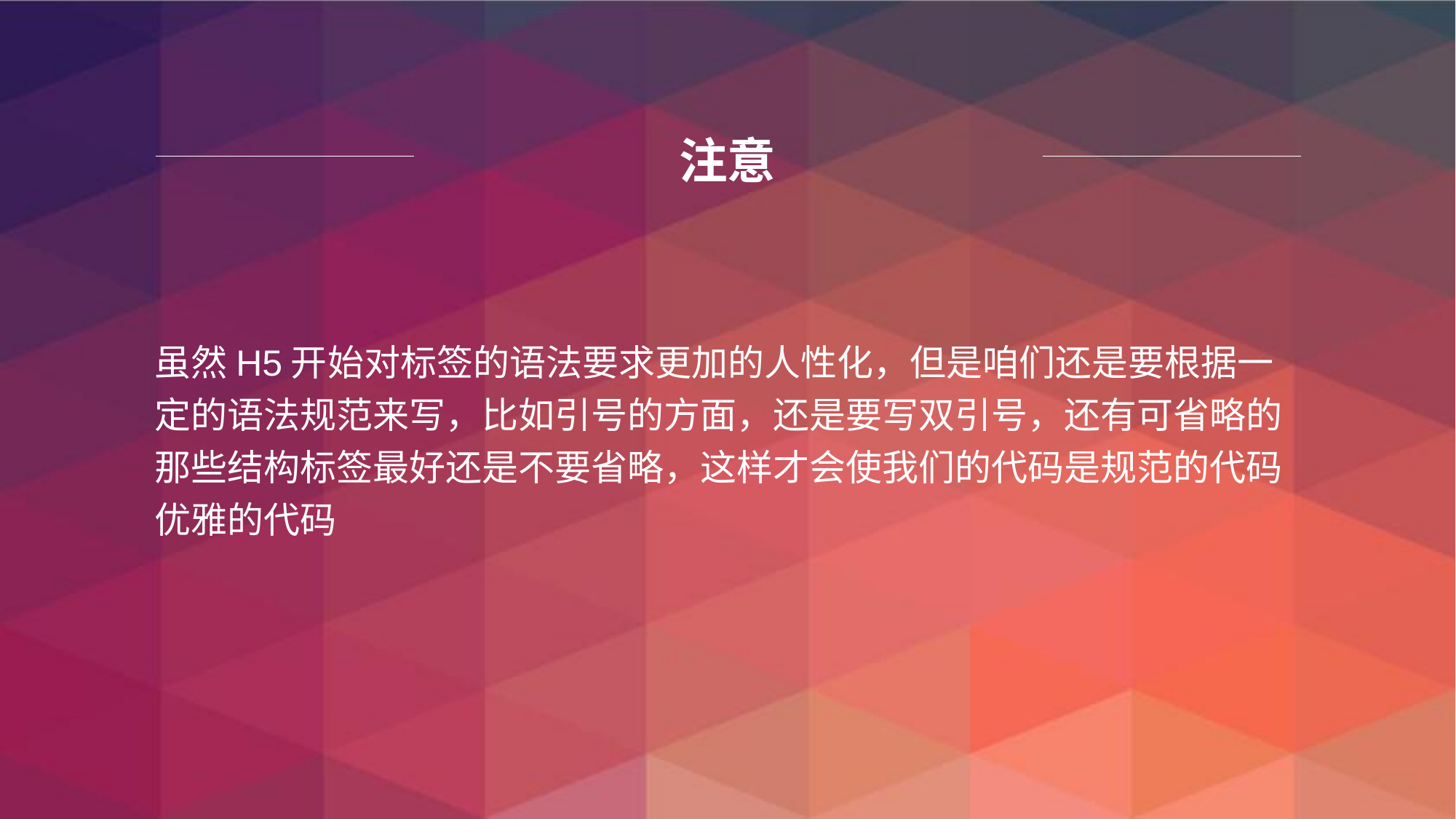

# 注意

虽然H5开始对标签的语法要求更加的人性化，但是咱们还是要根据一定的语法规范来写，比如引号的方面，还是要写双引号，还有可省略的那些结构标签最好还是不要省略，这样才会使我们的代码是规范的代码
优雅的代码